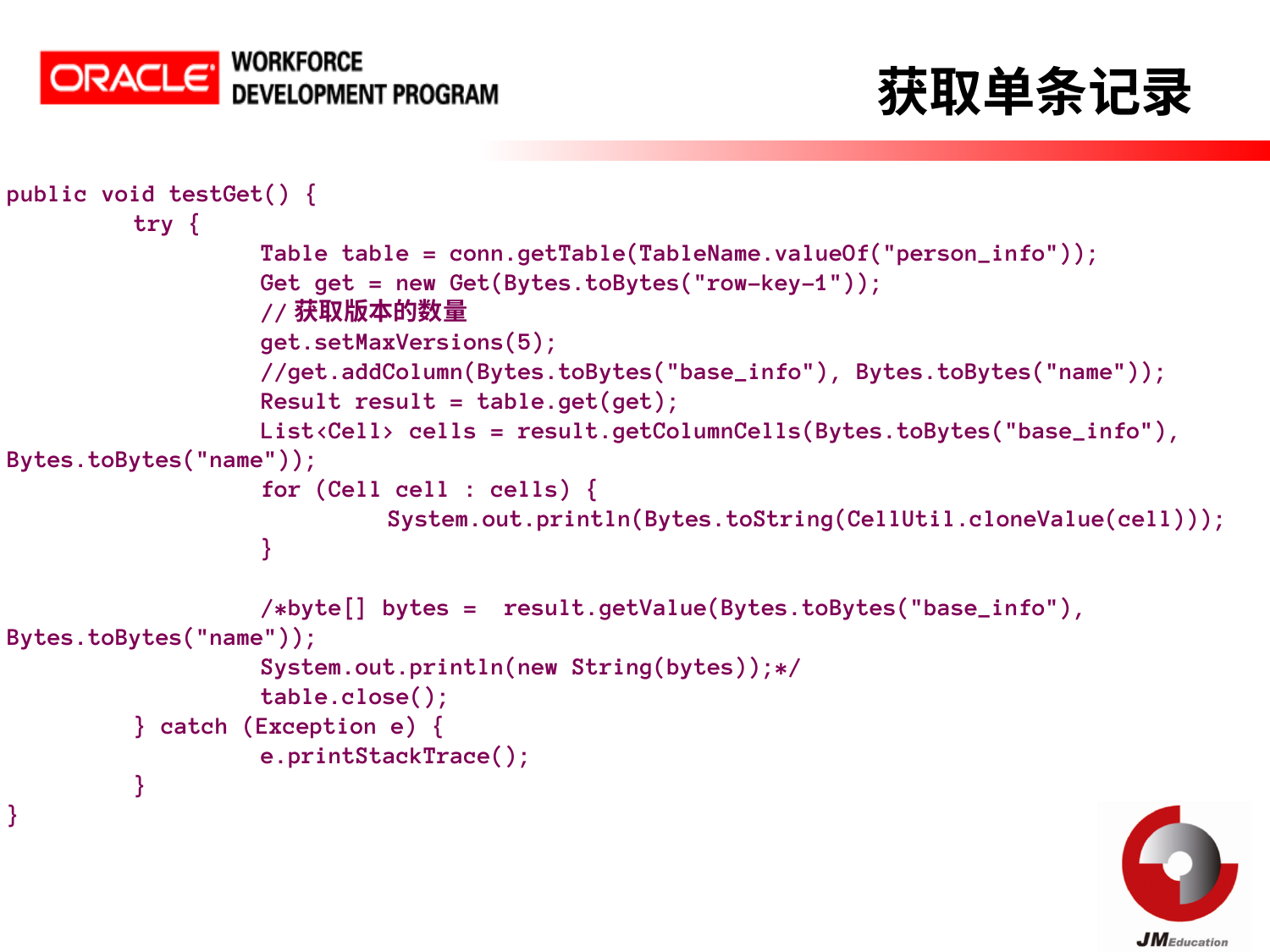

获取单条记录
public void testGet() {
	try {
		Table table = conn.getTable(TableName.valueOf("person_info"));
		Get get = new Get(Bytes.toBytes("row-key-1"));
		//获取版本的数量
		get.setMaxVersions(5);
		//get.addColumn(Bytes.toBytes("base_info"), Bytes.toBytes("name"));
		Result result = table.get(get);
		List<Cell> cells = result.getColumnCells(Bytes.toBytes("base_info"), Bytes.toBytes("name"));
		for (Cell cell : cells) {
			System.out.println(Bytes.toString(CellUtil.cloneValue(cell)));
		}

		/*byte[] bytes =  result.getValue(Bytes.toBytes("base_info"), Bytes.toBytes("name"));
		System.out.println(new String(bytes));*/
		table.close();
	} catch (Exception e) {
		e.printStackTrace();
	}
}